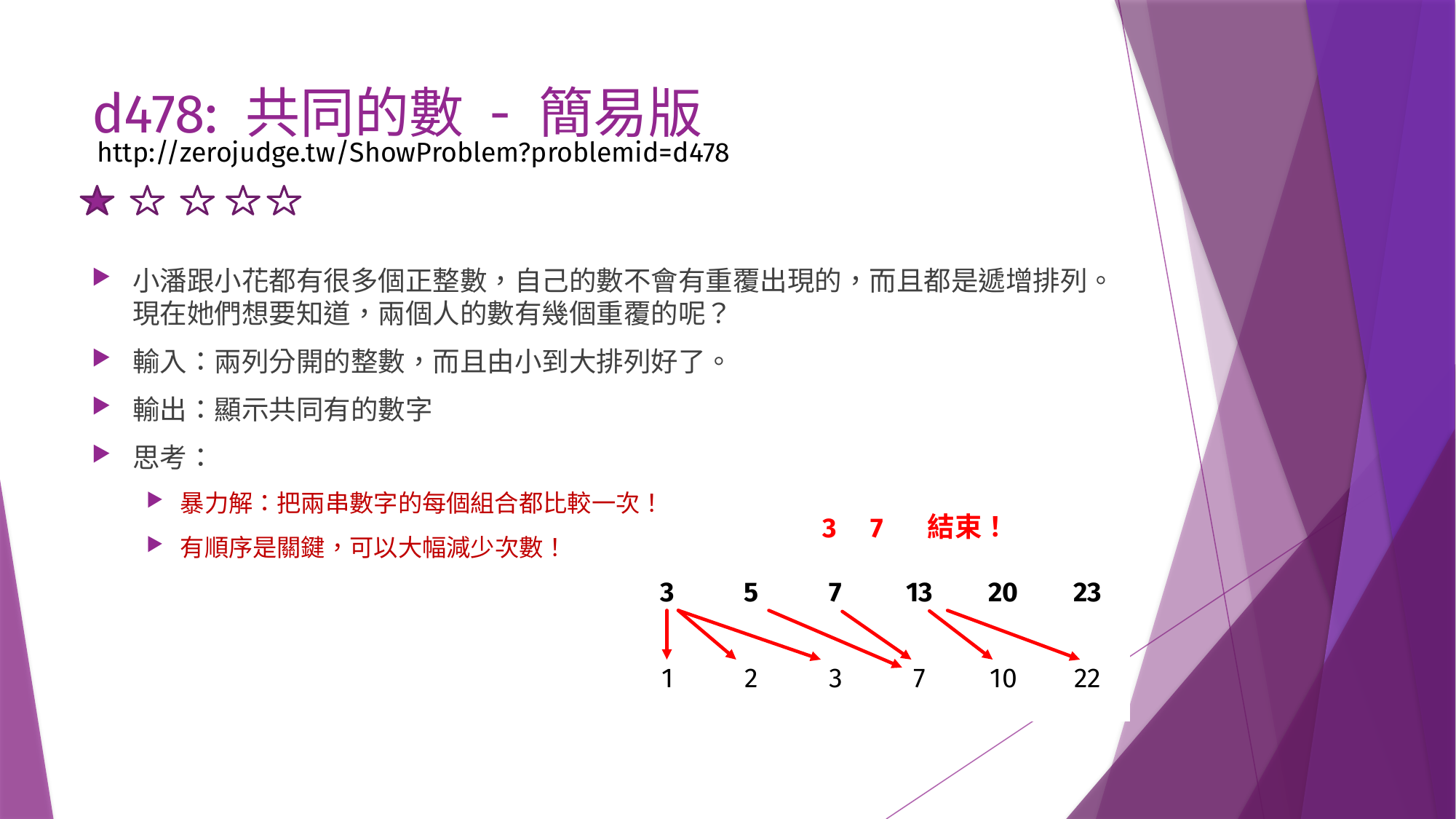

# d478: 共同的數 - 簡易版
http://zerojudge.tw/ShowProblem?problemid=d478

小潘跟小花都有很多個正整數，自己的數不會有重覆出現的，而且都是遞增排列。現在她們想要知道，兩個人的數有幾個重覆的呢？
輸入：兩列分開的整數，而且由小到大排列好了。
輸出：顯示共同有的數字
思考：
暴力解：把兩串數字的每個組合都比較一次！
有順序是關鍵，可以大幅減少次數！
結束！
3
7
| 3 | 5 | 7 | 13 | 20 | 23 |
| --- | --- | --- | --- | --- | --- |
| 1 | 2 | 3 | 7 | 10 | 22 |